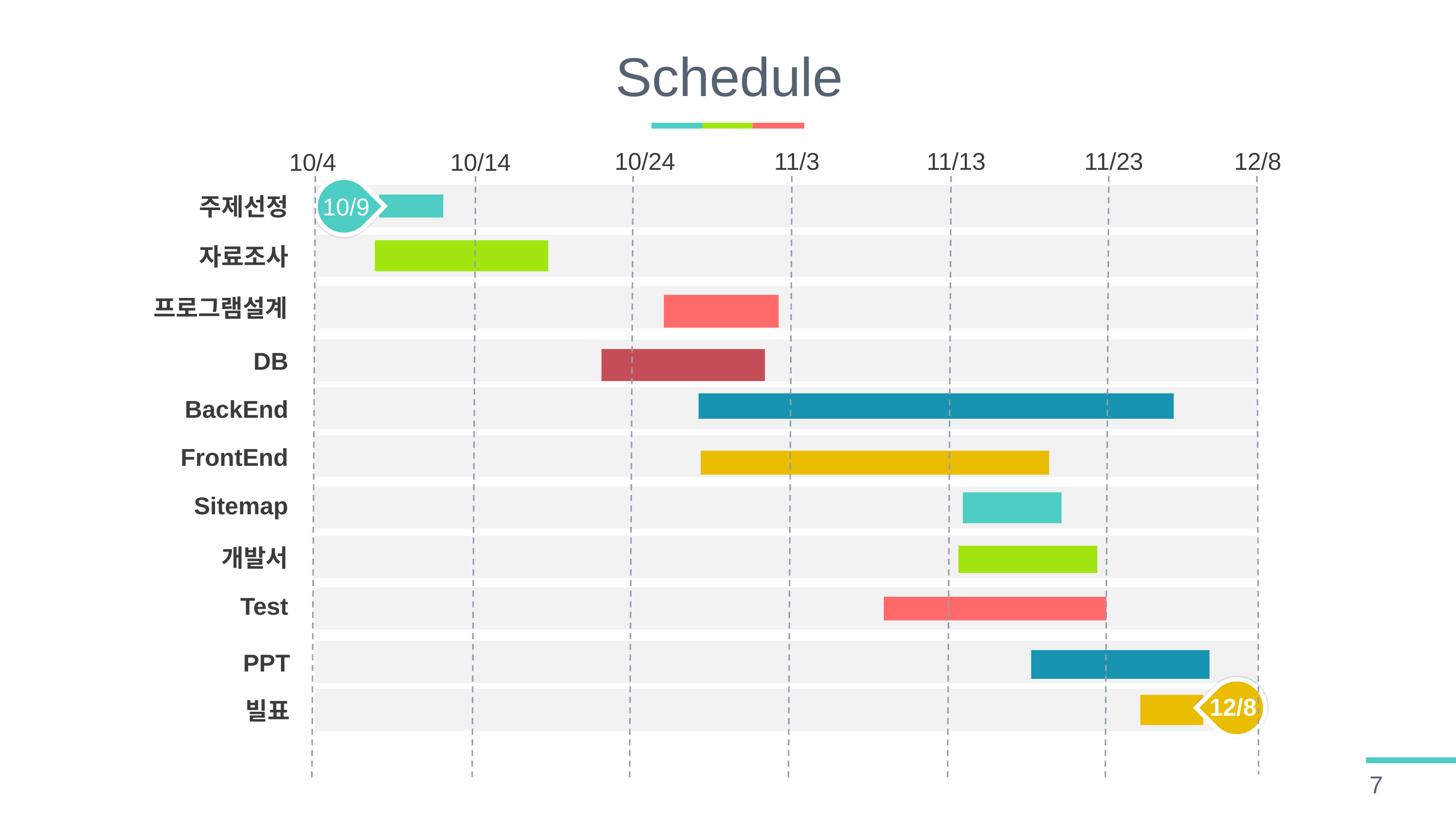

# Schedule
11/3
11/13
11/23
12/8
10/24
10/14
10/4

10/9

주제선정

자료조사

DB

BackEnd

FrontEnd

Sitemap

개발서

Test

PPT

12/8

빌표

프로그램설계
7